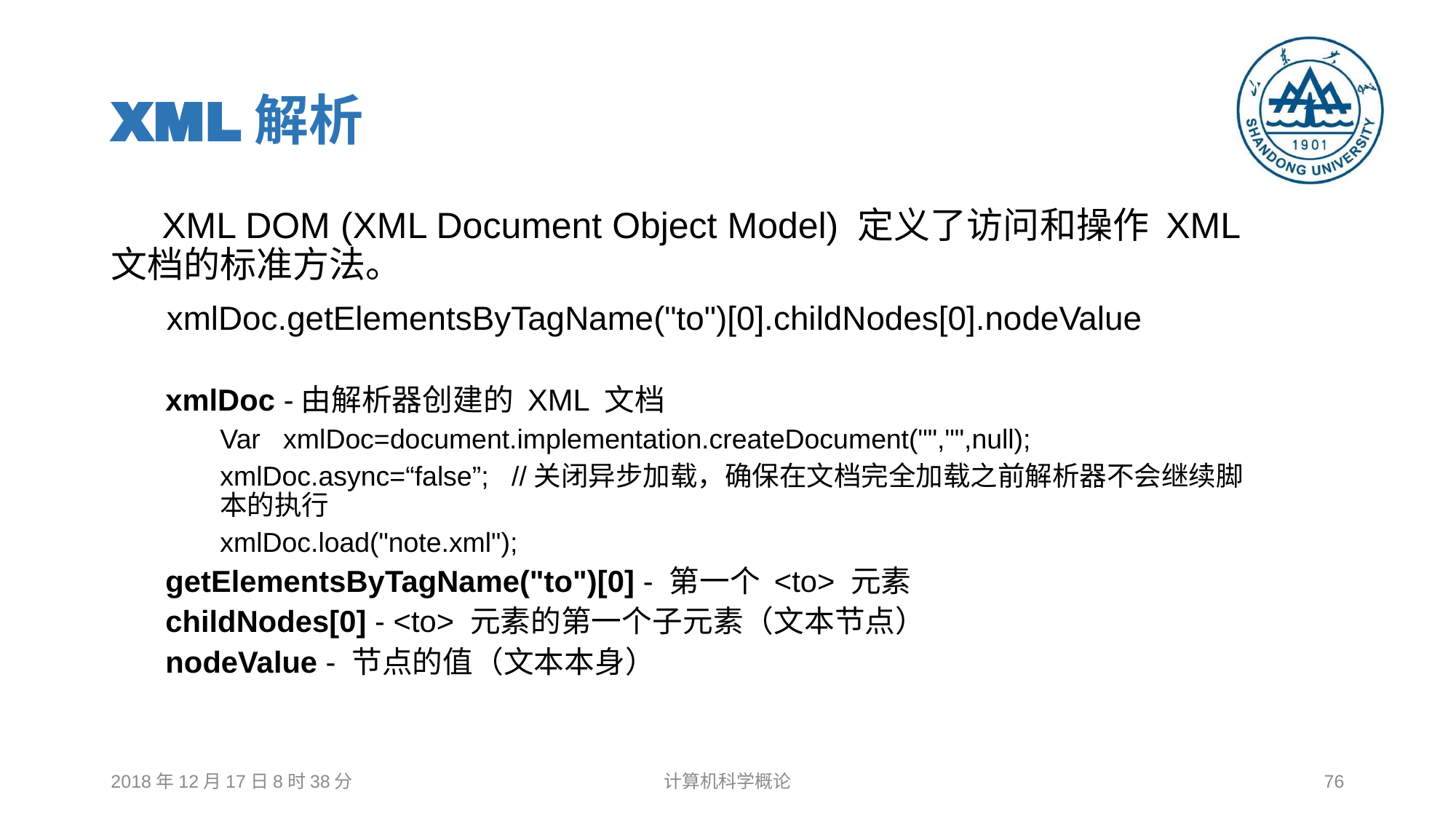

# XML解析
     XML DOM (XML Document Object Model) 定义了访问和操作 XML 文档的标准方法。
      xmlDoc.getElementsByTagName("to")[0].childNodes[0].nodeValue

xmlDoc -由解析器创建的 XML 文档
Var   xmlDoc=document.implementation.createDocument("","",null);
xmlDoc.async=“false”;   //关闭异步加载，确保在文档完全加载之前解析器不会继续脚本的执行
xmlDoc.load("note.xml");
getElementsByTagName("to")[0] - 第一个 <to> 元素
childNodes[0] - <to> 元素的第一个子元素（文本节点）
nodeValue - 节点的值（文本本身）

2018年12月17日8时38分
计算机科学概论
76